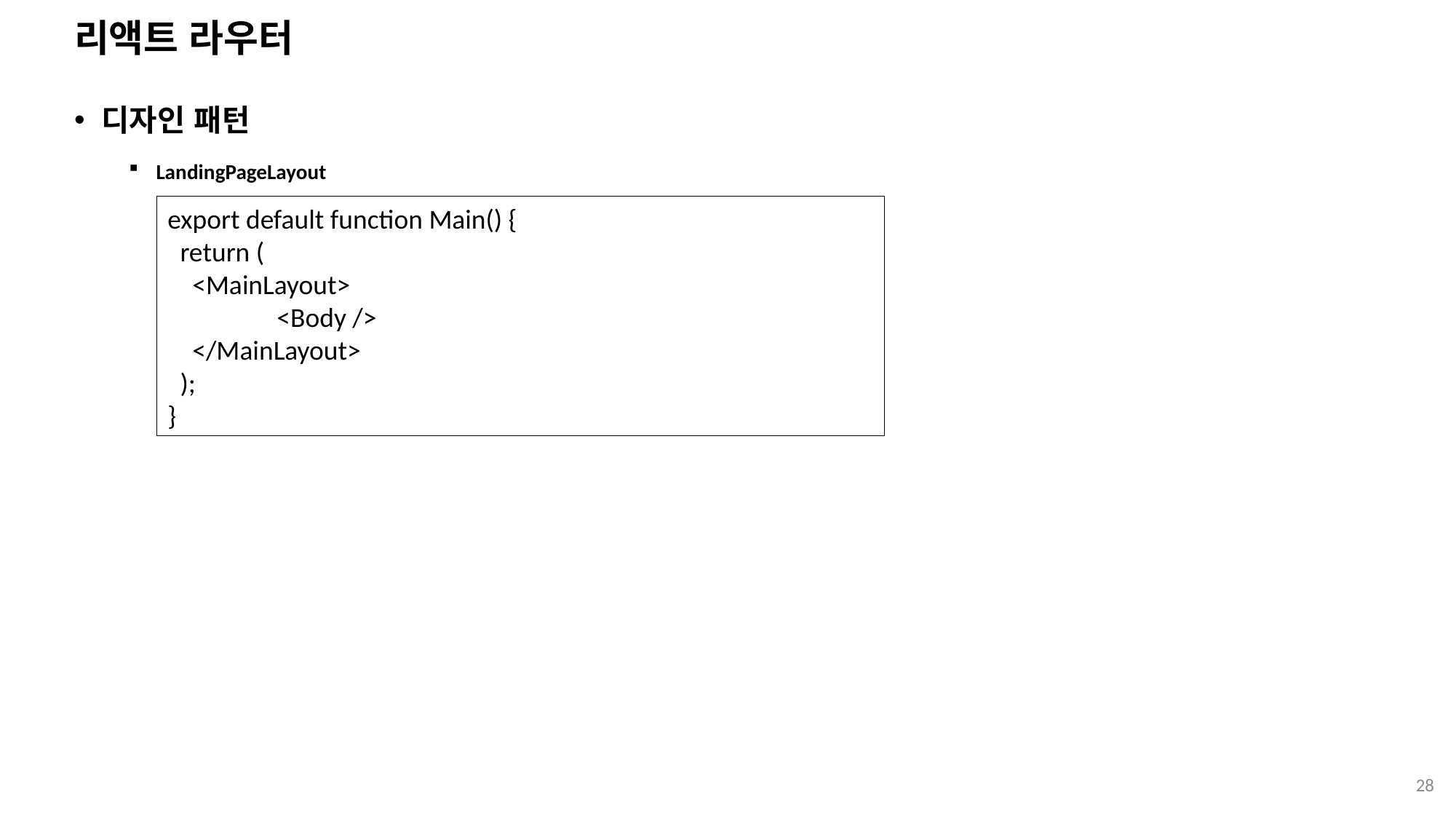

# 리액트 라우터
디자인 패턴
LandingPageLayout
export default function Main() {
  return (
    <MainLayout>
	<Body />
    </MainLayout>
  );
}
28